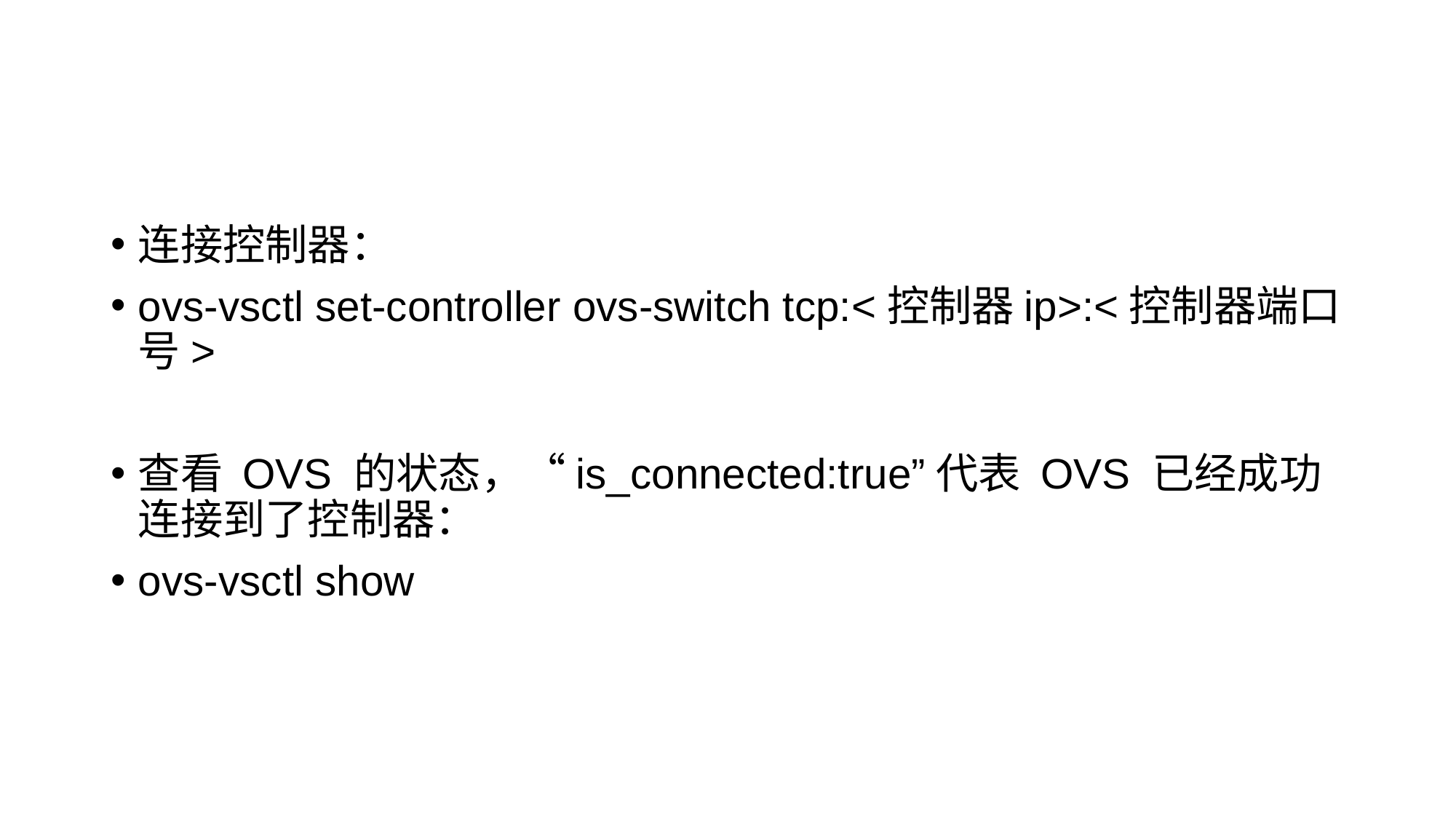

#
连接控制器：
ovs-vsctl set-controller ovs-switch tcp:<控制器ip>:<控制器端口号>

查看 OVS 的状态，“is_connected:true”代表 OVS 已经成功连接到了控制器：
ovs-vsctl show